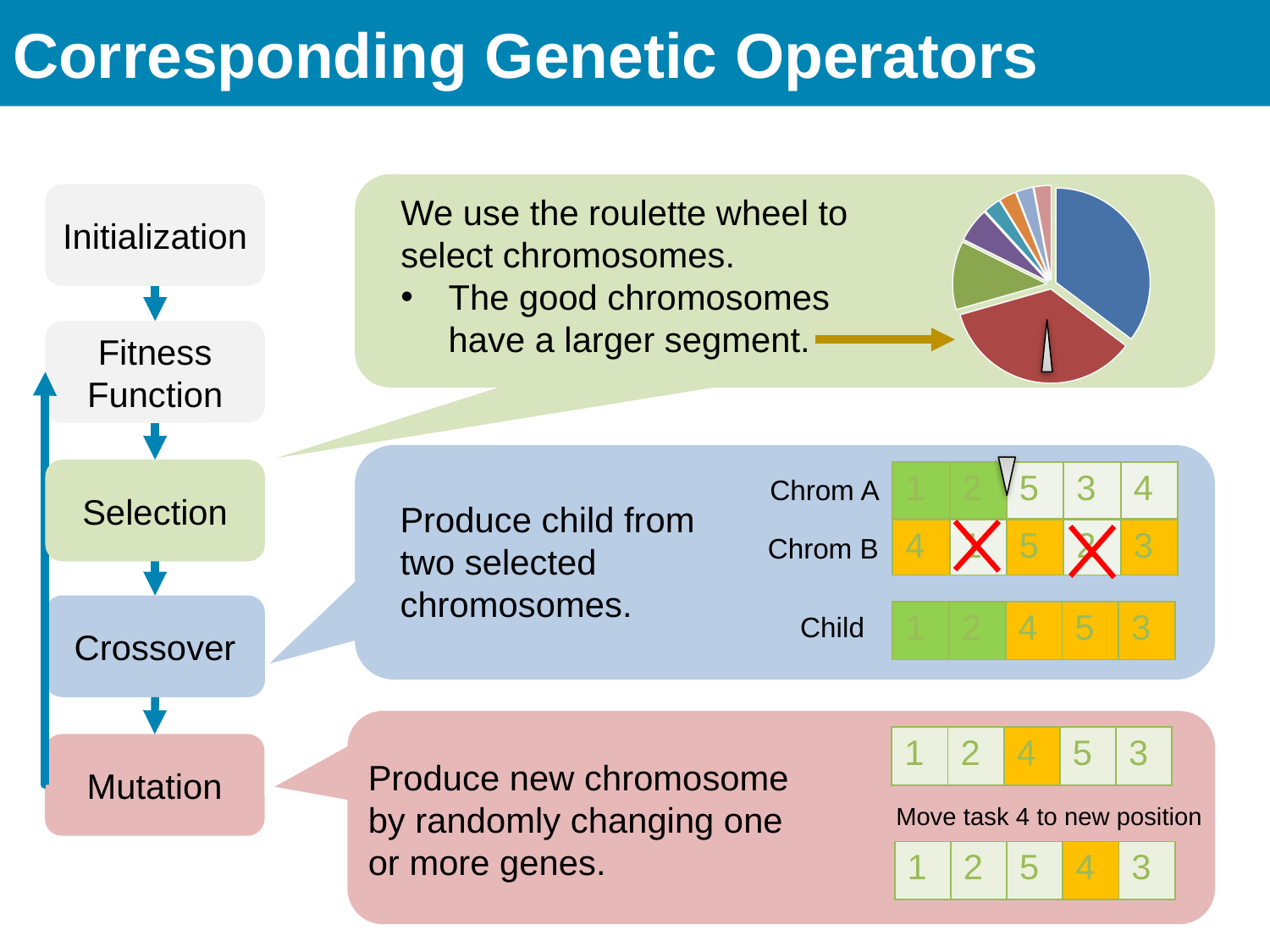

# Corresponding Genetic Operators
23

### Chart

| Category | 選択された確率 |
|---|---|
|  | 1.2 |
|  | 1.2 |
|  | 0.4 |
|  | 0.2 |
|  | 0.1 |
|  | 0.1 |
|  | 0.1 |
|  | 0.1 |
Initialization
Fitness Function
Selection
Crossover
Mutation
We use the roulette wheel to select chromosomes.
The good chromosomes have a larger segment.

| 1 | 2 | 5 | 3 | 4 |
| --- | --- | --- | --- | --- |
Chrom A
Produce child from two selected chromosomes.
| 4 | 1 | 5 | 2 | 3 |
| --- | --- | --- | --- | --- |
Chrom B
| 1 | 2 | 4 | 5 | 3 |
| --- | --- | --- | --- | --- |
Child

| 1 | 2 | 4 | 5 | 3 |
| --- | --- | --- | --- | --- |
Produce new chromosome by randomly changing one or more genes.
Move task 4 to new position
| 1 | 2 | 5 | 4 | 3 |
| --- | --- | --- | --- | --- |